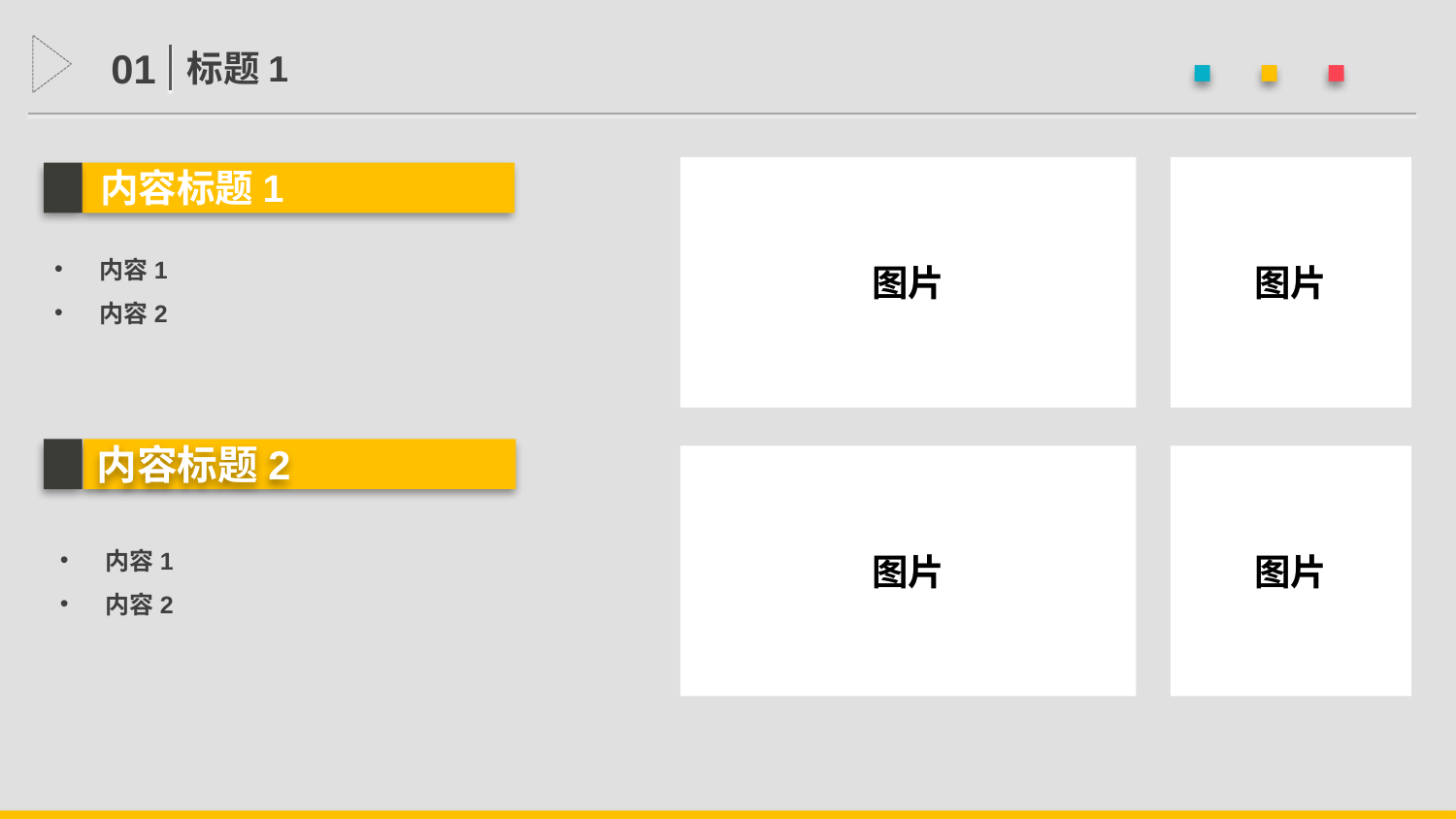

· · ·
01
标题1

内容标题1
图片
图片

内容1
内容2
内容标题2

图片
图片
内容1
内容2